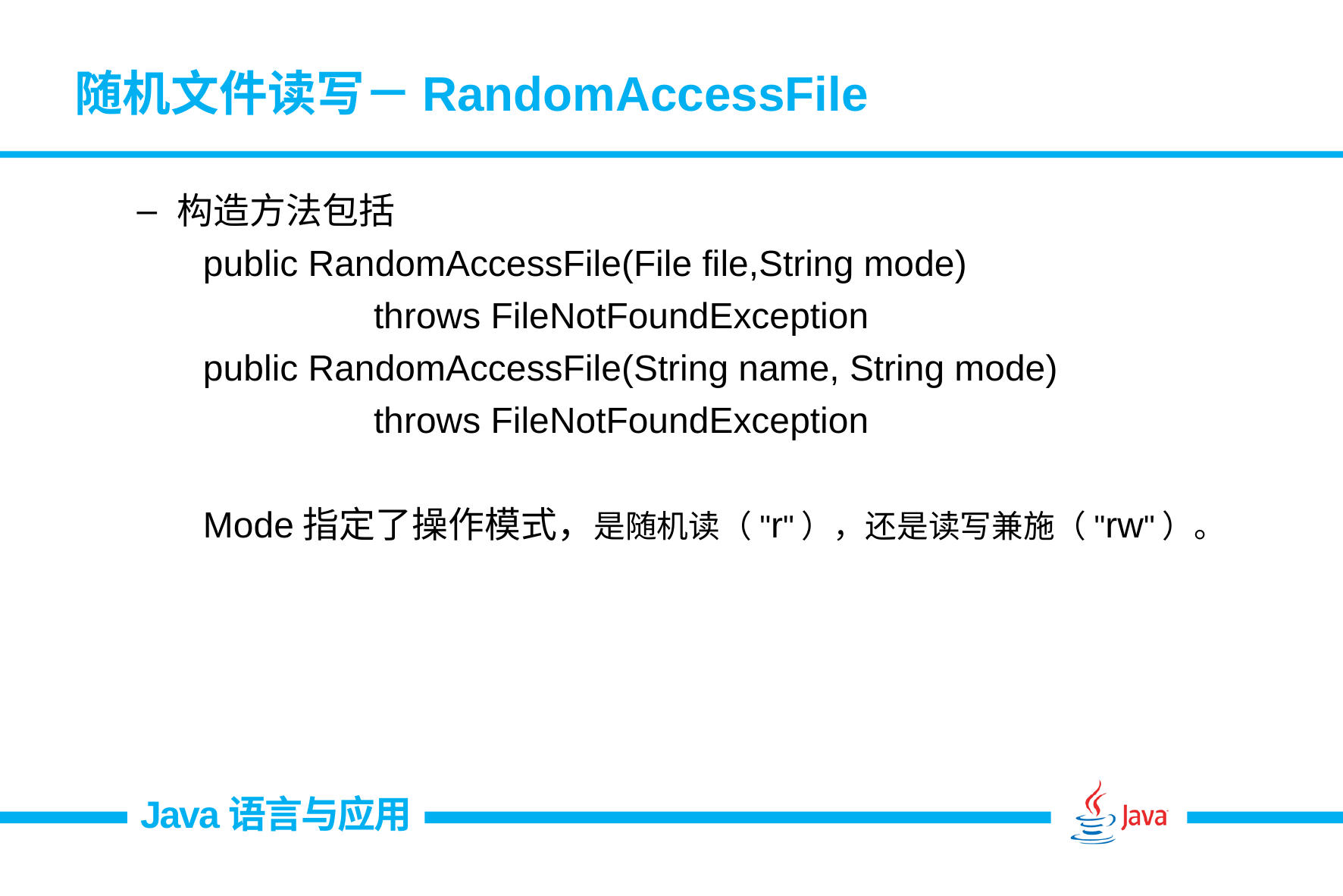

# 随机文件读写－RandomAccessFile
构造方法包括
public RandomAccessFile(File file,String mode)
                 throws FileNotFoundException
public RandomAccessFile(String name, String mode)
                 throws FileNotFoundException

Mode指定了操作模式，是随机读（"r"），还是读写兼施（"rw"）。
94